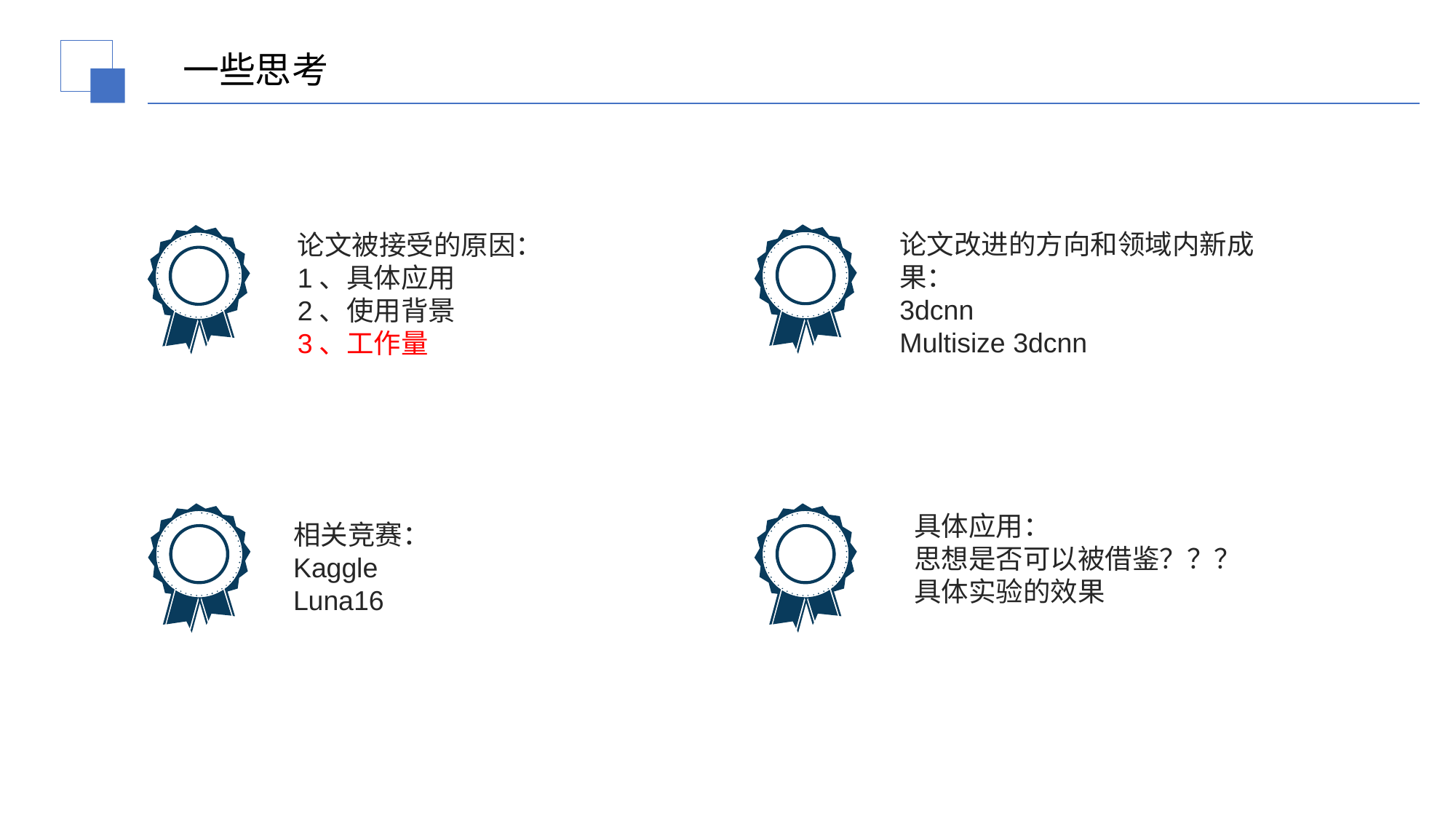

一些思考

论文改进的方向和领域内新成果：
3dcnn
Multisize 3dcnn

论文被接受的原因：
1、具体应用
2、使用背景
3、工作量

具体应用：
思想是否可以被借鉴？？？
具体实验的效果

相关竞赛：
Kaggle
Luna16